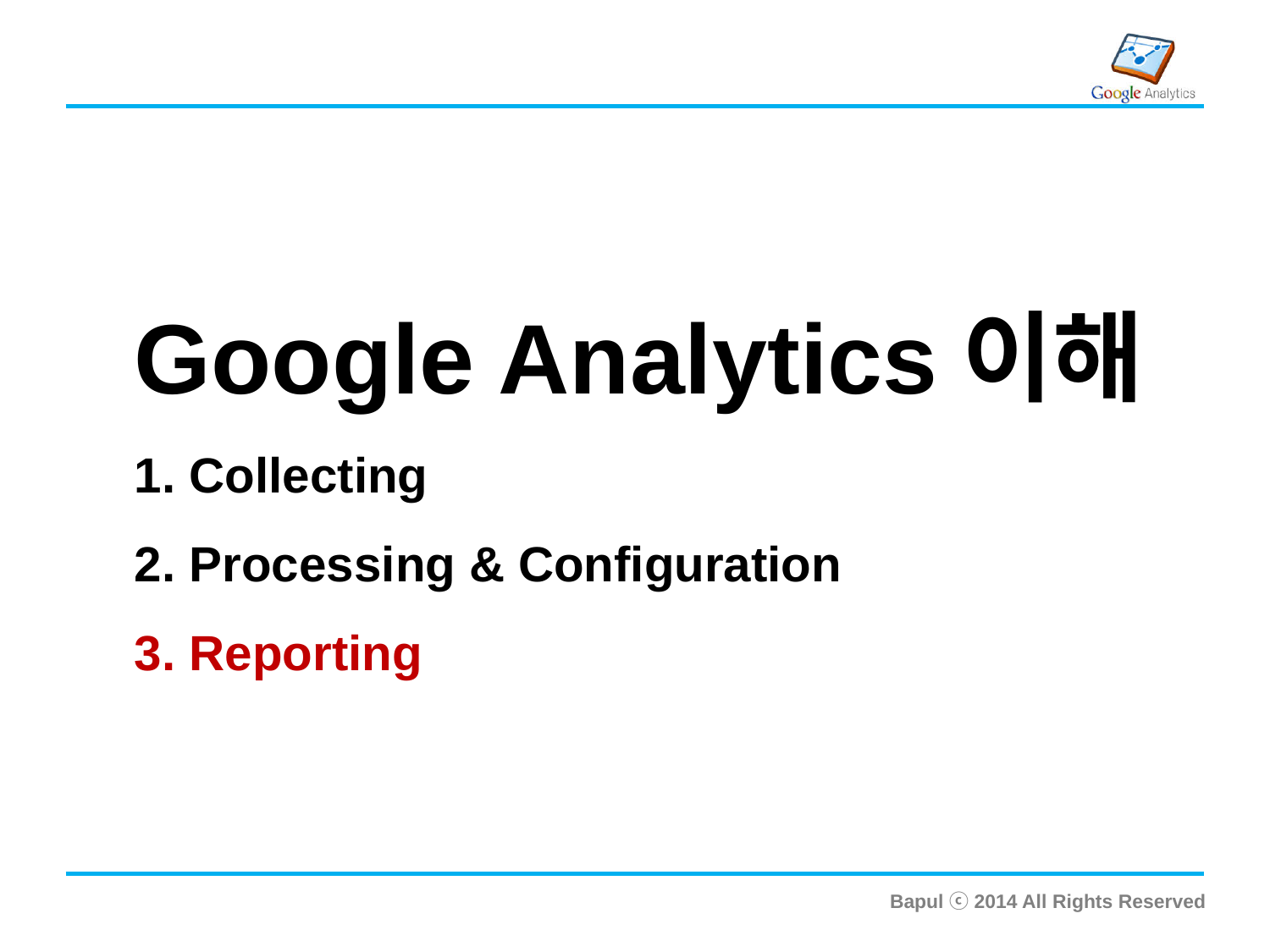

Google Analytics이해
1. Collecting
2. Processing & Configuration
3. Reporting